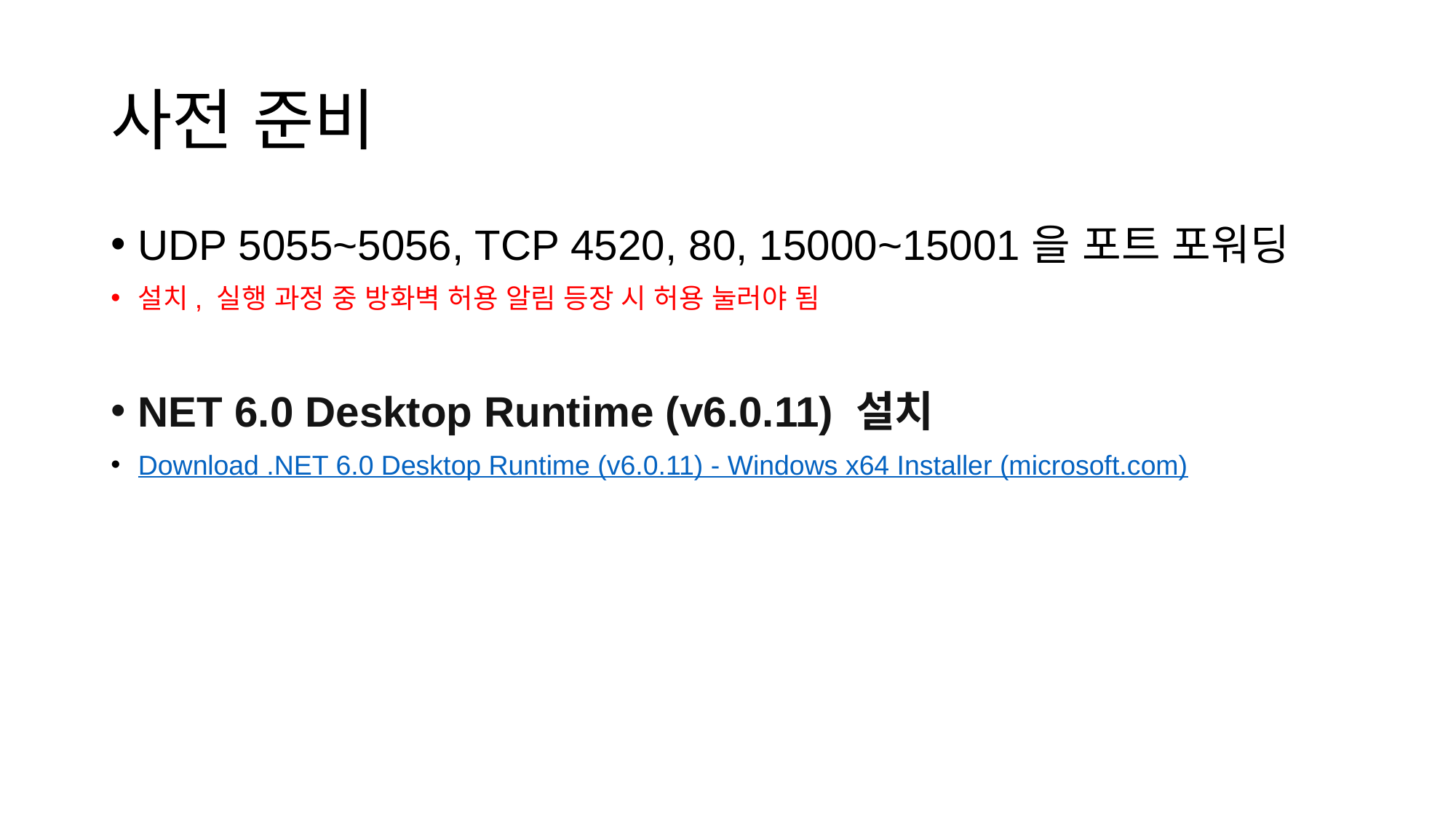

# 사전 준비
UDP 5055~5056, TCP 4520, 80, 15000~15001을 포트 포워딩
설치, 실행 과정 중 방화벽 허용 알림 등장 시 허용 눌러야 됨

NET 6.0 Desktop Runtime (v6.0.11) 설치
Download .NET 6.0 Desktop Runtime (v6.0.11) - Windows x64 Installer (microsoft.com)